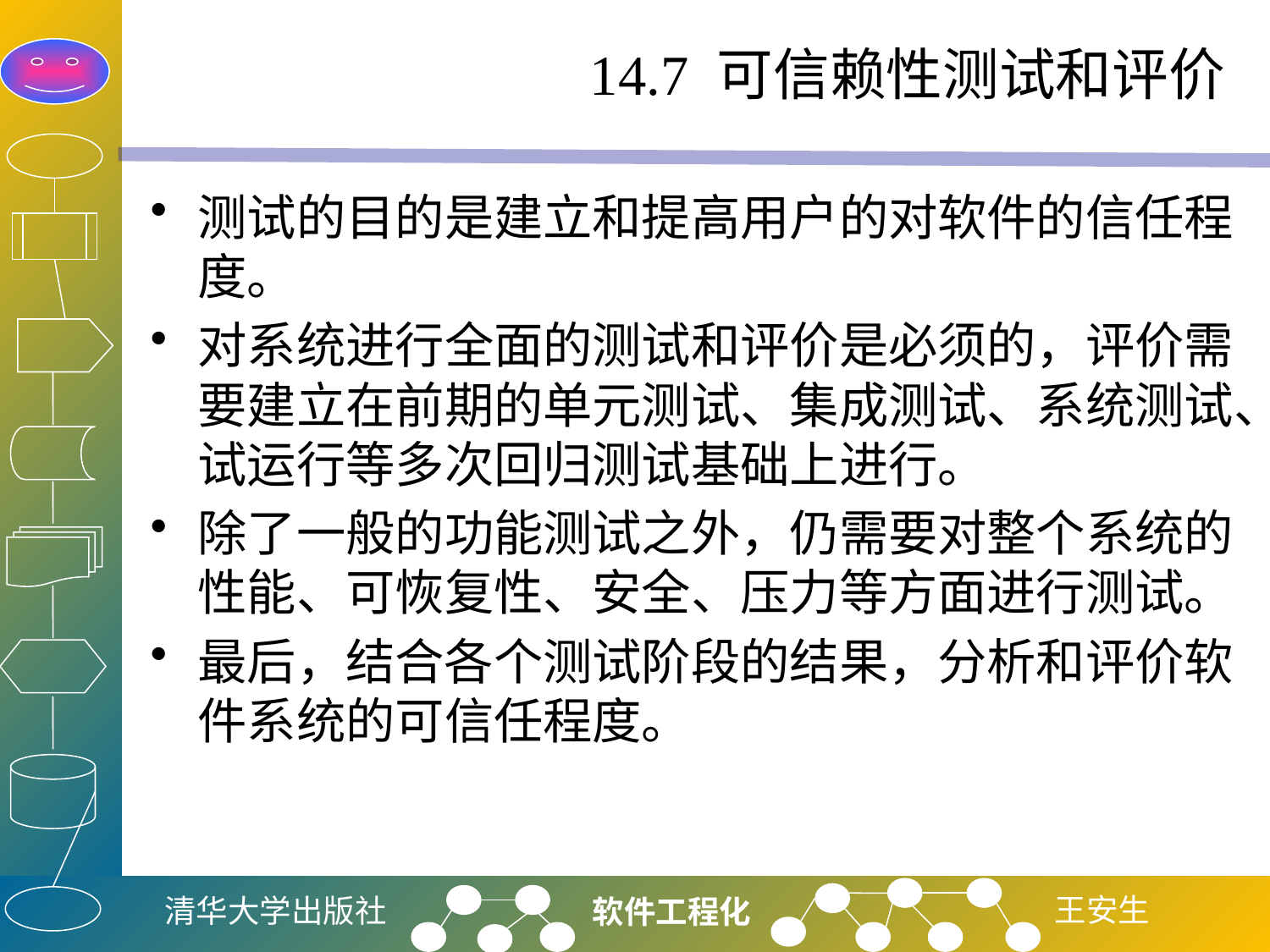

# 14.7 可信赖性测试和评价
测试的目的是建立和提高用户的对软件的信任程度。
对系统进行全面的测试和评价是必须的，评价需要建立在前期的单元测试、集成测试、系统测试、试运行等多次回归测试基础上进行。
除了一般的功能测试之外，仍需要对整个系统的性能、可恢复性、安全、压力等方面进行测试。
最后，结合各个测试阶段的结果，分析和评价软件系统的可信任程度。